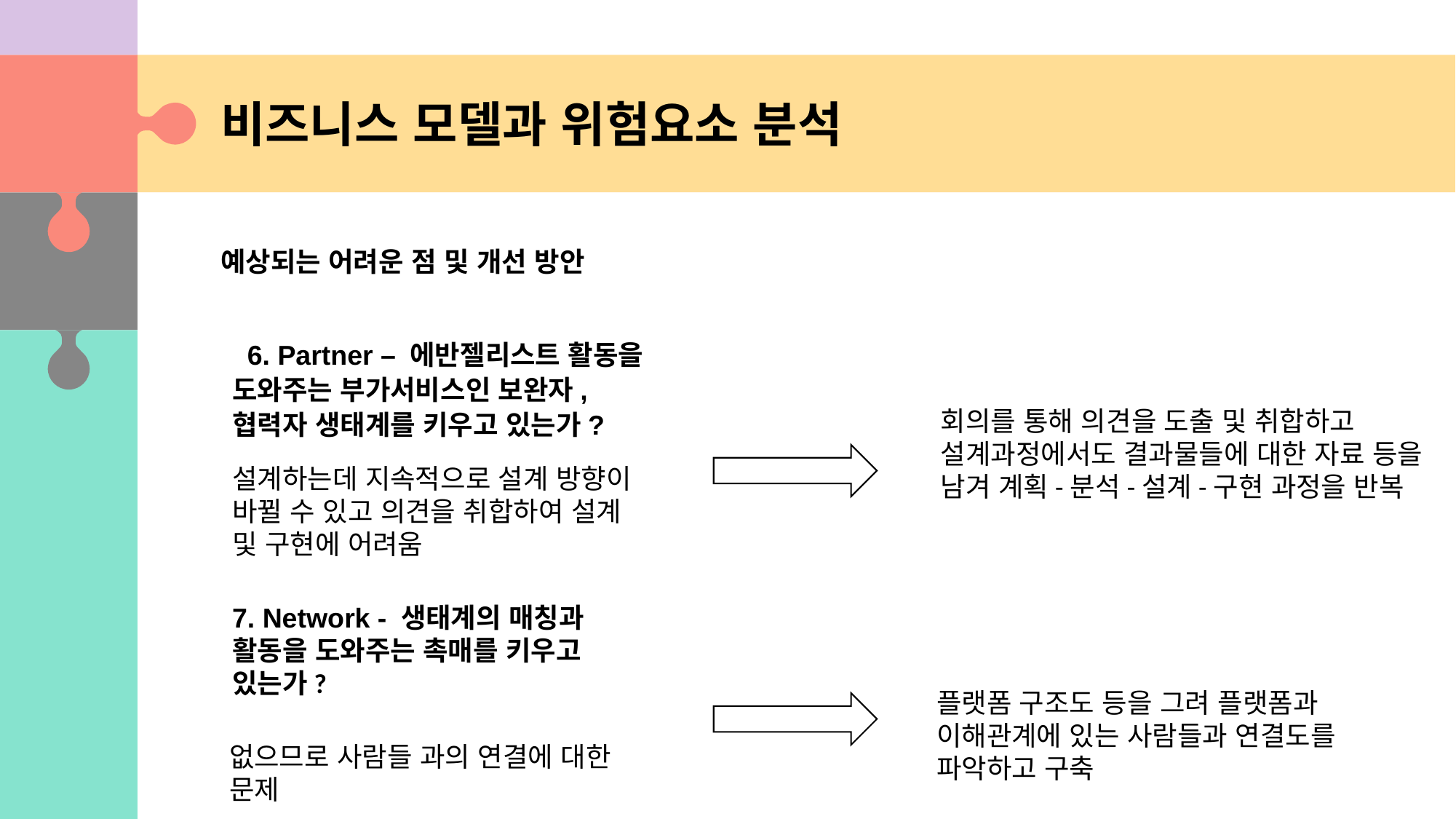

비즈니스 모델과 위험요소 분석

예상되는 어려운 점 및 개선 방안
6. Partner – 에반젤리스트 활동을 도와주는 부가서비스인 보완자, 협력자 생태계를 키우고 있는가?

회의를 통해 의견을 도출 및 취합하고 설계과정에서도 결과물들에 대한 자료 등을 남겨 계획-분석-설계-구현 과정을 반복

설계하는데 지속적으로 설계 방향이 바뀔 수 있고 의견을 취합하여 설계 및 구현에 어려움
7. Network - 생태계의 매칭과 활동을 도와주는 촉매를 키우고 있는가?
플랫폼 구조도 등을 그려 플랫폼과 이해관계에 있는 사람들과 연결도를 파악하고 구축

없으므로 사람들 과의 연결에 대한 문제